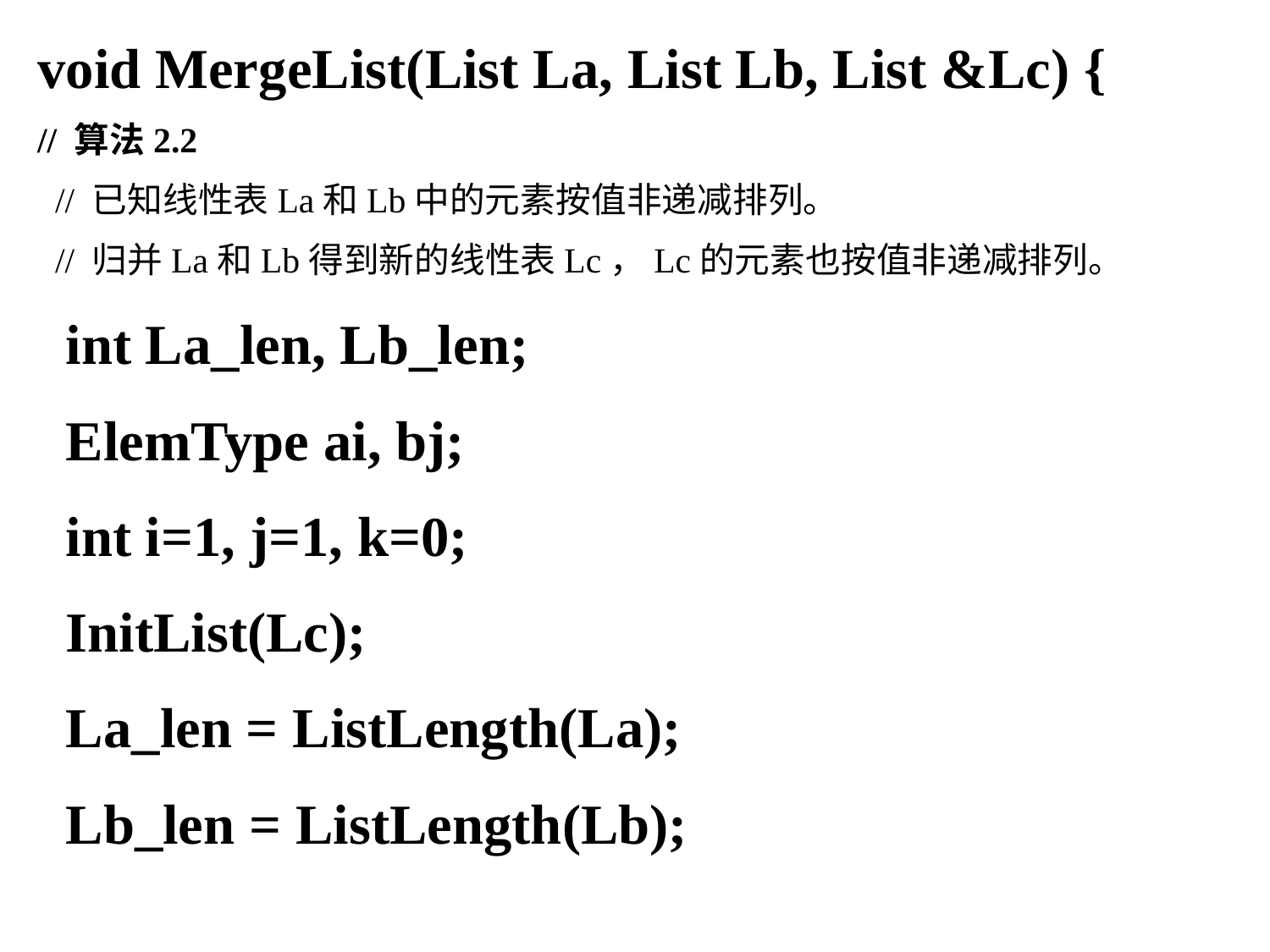

void MergeList(List La, List Lb, List &Lc) {
// 算法2.2
  // 已知线性表La和Lb中的元素按值非递减排列。
  // 归并La和Lb得到新的线性表Lc，Lc的元素也按值非递减排列。
  int La_len, Lb_len;
  ElemType ai, bj;
  int i=1, j=1, k=0;
  InitList(Lc);
  La_len = ListLength(La);
  Lb_len = ListLength(Lb);